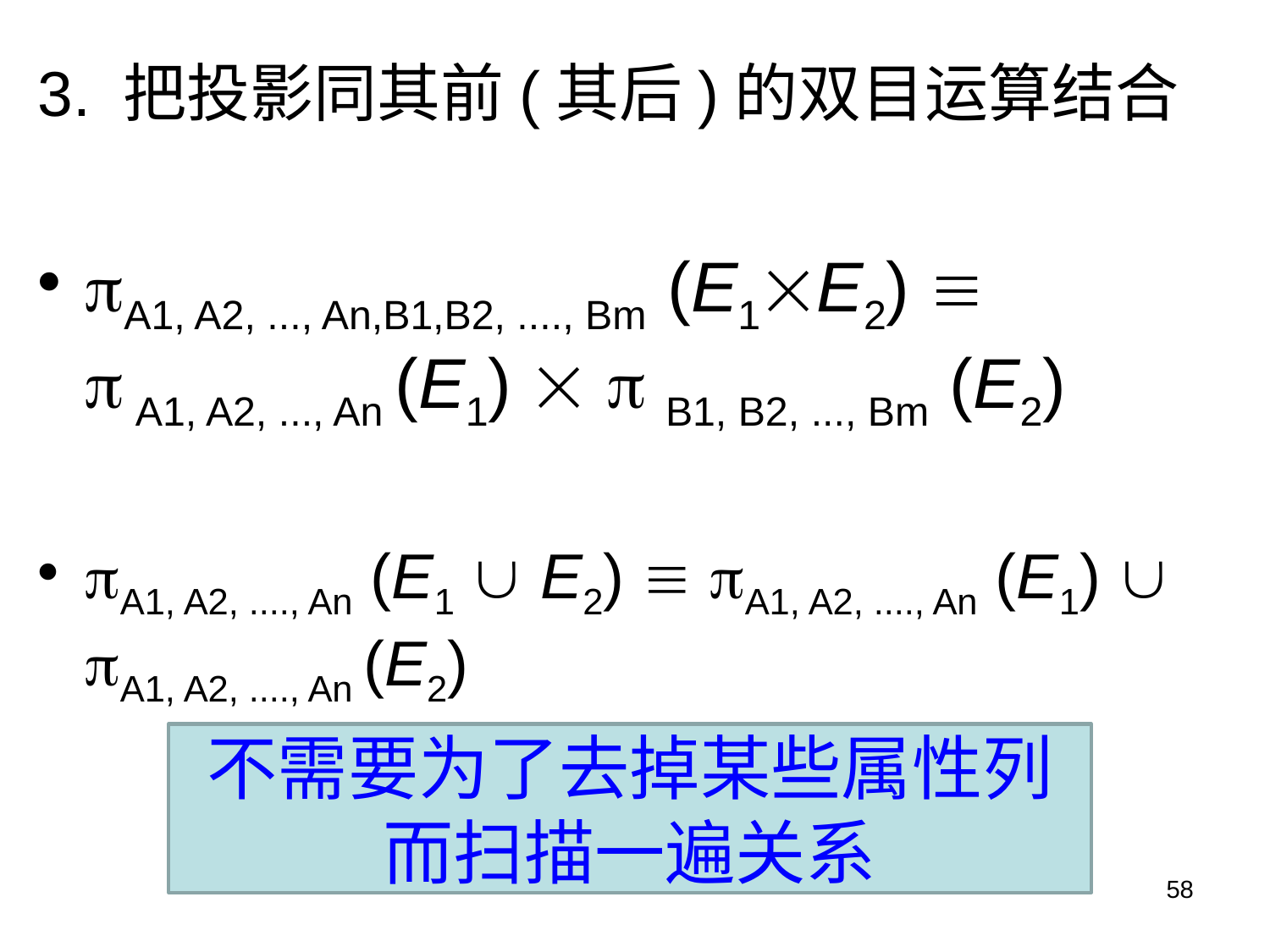

3. 把投影同其前(其后)的双目运算结合

πA1, A2, ..., An,B1,B2, ...., Bm (E1×E2) ≡
π A1, A2, ..., An (E1) × π B1, B2, ..., Bm (E2)

πA1, A2, ...., An (E1 ∪ E2) ≡ πA1, A2, ...., An (E1) ∪      πA1, A2, ...., An (E2)

不需要为了去掉某些属性列而扫描一遍关系
58